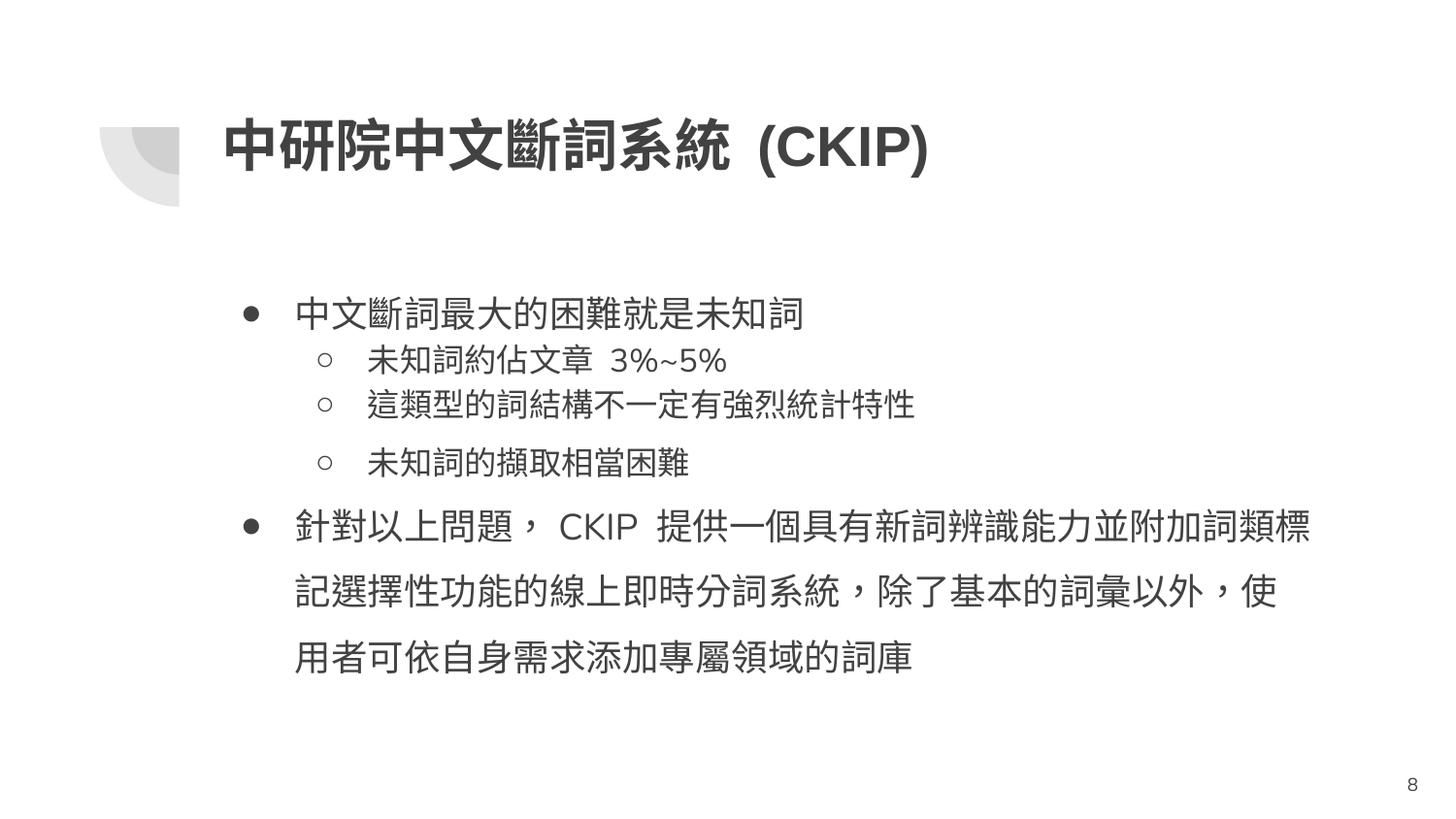

# 中研院中文斷詞系統 (CKIP)
中文斷詞最大的困難就是未知詞
未知詞約佔文章 3%~5%
這類型的詞結構不一定有強烈統計特性
未知詞的擷取相當困難
針對以上問題，CKIP 提供一個具有新詞辨識能力並附加詞類標記選擇性功能的線上即時分詞系統，除了基本的詞彙以外，使用者可依自身需求添加專屬領域的詞庫
8